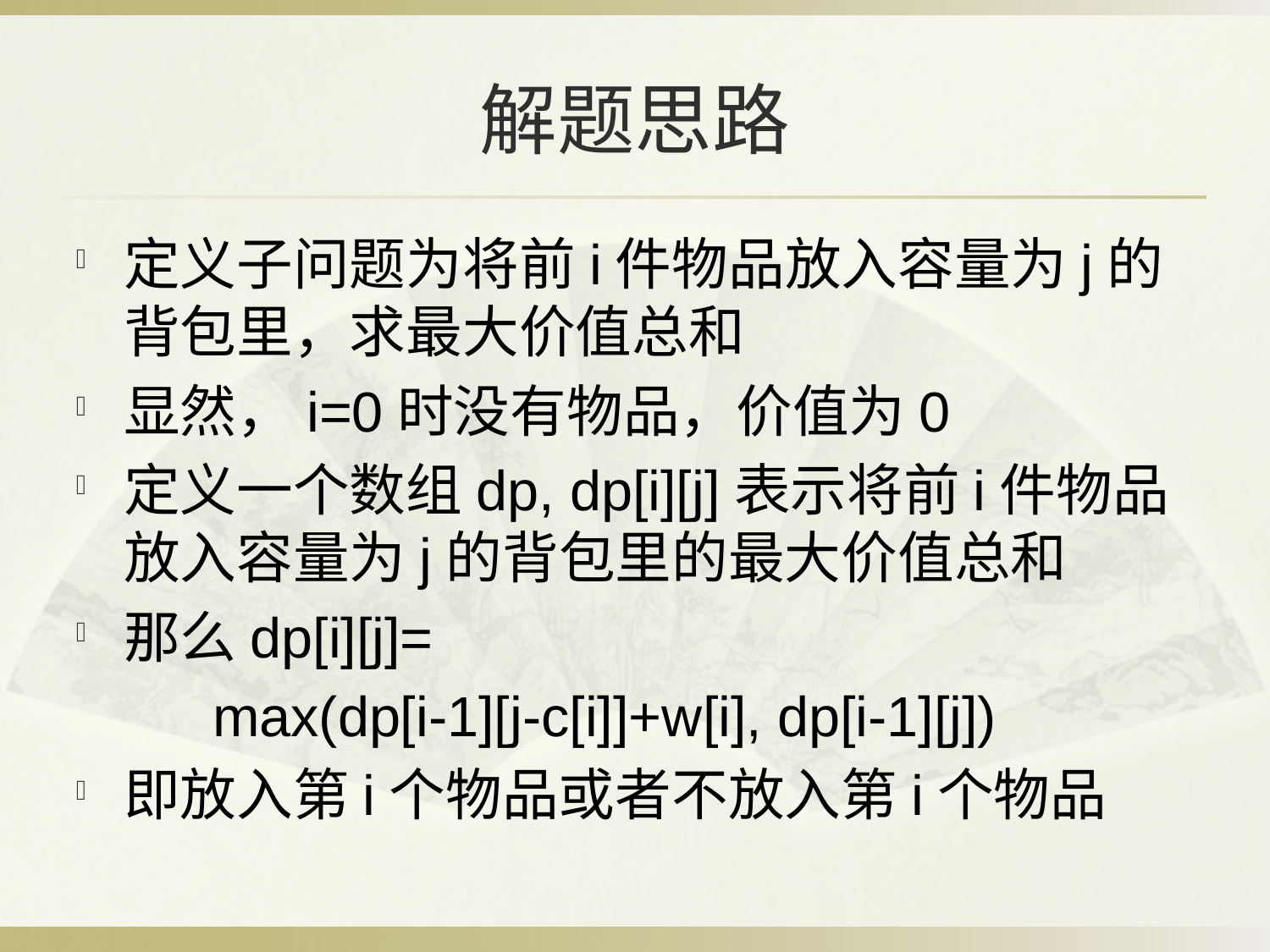

# 解题思路
定义子问题为将前i件物品放入容量为j的背包里，求最大价值总和
显然，i=0时没有物品，价值为0
定义一个数组dp, dp[i][j]表示将前i件物品放入容量为j的背包里的最大价值总和
那么dp[i][j]=
	max(dp[i-1][j-c[i]]+w[i], dp[i-1][j])
即放入第i个物品或者不放入第i个物品